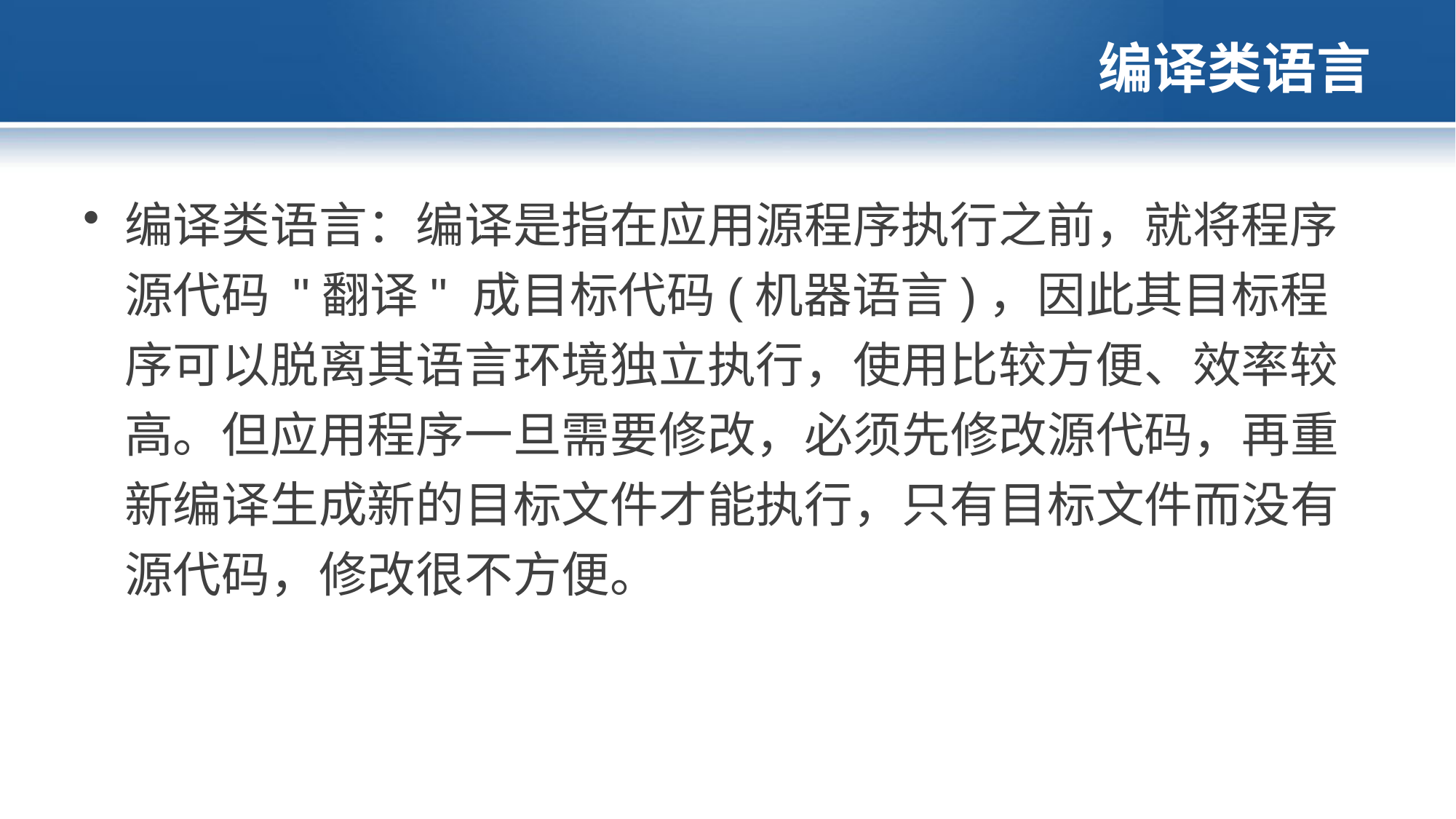

# 编译类语言
编译类语言：编译是指在应用源程序执行之前，就将程序源代码 "翻译" 成目标代码(机器语言)，因此其目标程序可以脱离其语言环境独立执行，使用比较方便、效率较高。但应用程序一旦需要修改，必须先修改源代码，再重新编译生成新的目标文件才能执行，只有目标文件而没有源代码，修改很不方便。